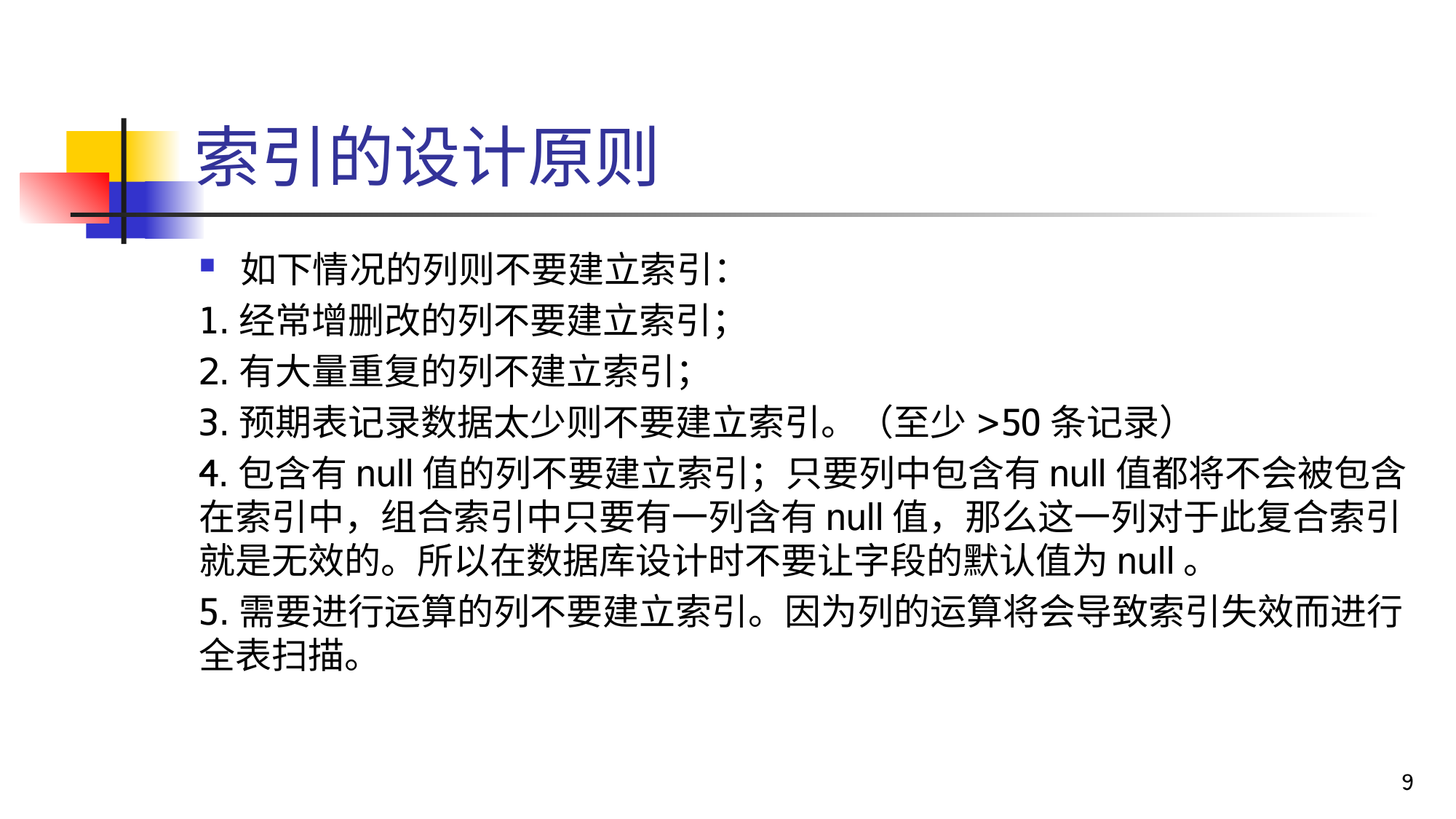

# 索引的设计原则
如下情况的列则不要建立索引：
1.经常增删改的列不要建立索引；
2.有大量重复的列不建立索引；
3.预期表记录数据太少则不要建立索引。（至少>50条记录）
4.包含有null值的列不要建立索引；只要列中包含有null值都将不会被包含在索引中，组合索引中只要有一列含有null值，那么这一列对于此复合索引就是无效的。所以在数据库设计时不要让字段的默认值为null。
5.需要进行运算的列不要建立索引。因为列的运算将会导致索引失效而进行全表扫描。
9